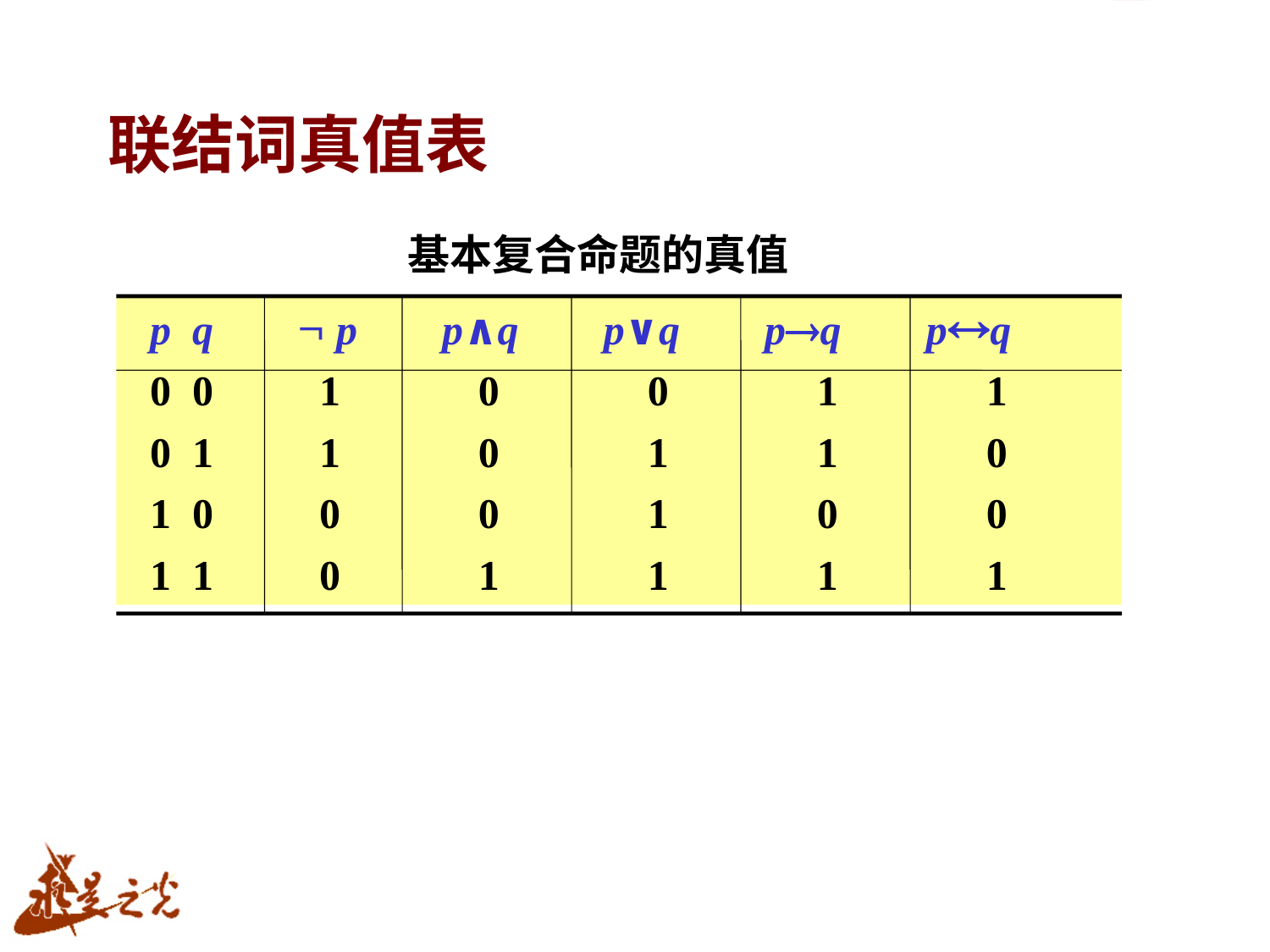

# 联结词真值表
基本复合命题的真值
  p  q        ¬ p        p∧q        p∨q        p→q        p↔q
  0  0          1             0              0              1              1
  0  1          1             0              1              1              0
  1  0          0             0              1              0              0
  1  1          0             1              1              1              1

16